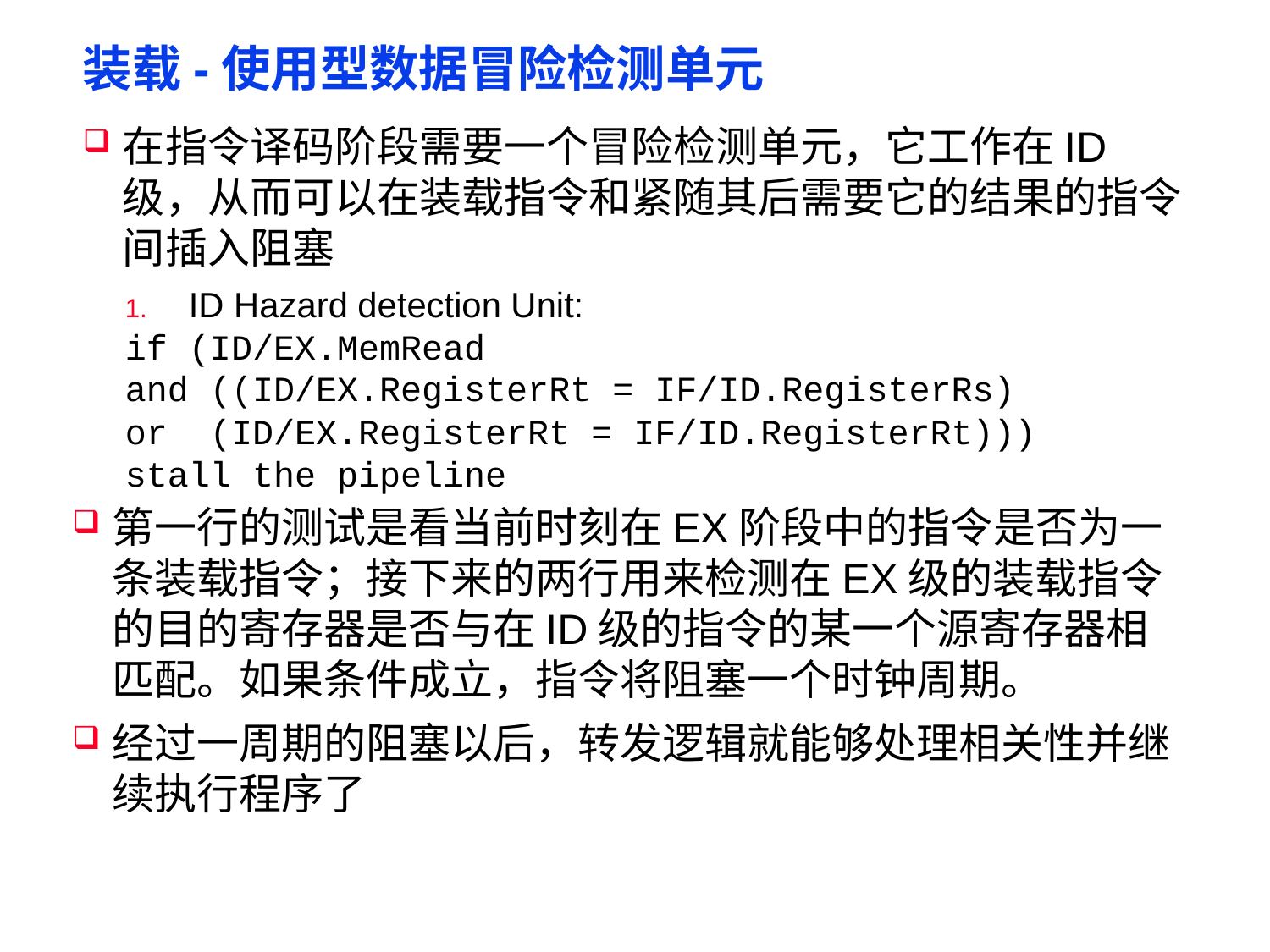

# 装载-使用型数据冒险检测单元
在指令译码阶段需要一个冒险检测单元，它工作在ID级，从而可以在装载指令和紧随其后需要它的结果的指令间插入阻塞
ID Hazard detection Unit:
if (ID/EX.MemRead
and ((ID/EX.RegisterRt = IF/ID.RegisterRs)
or  (ID/EX.RegisterRt = IF/ID.RegisterRt)))
stall the pipeline
第一行的测试是看当前时刻在EX阶段中的指令是否为一条装载指令；接下来的两行用来检测在EX级的装载指令的目的寄存器是否与在ID级的指令的某一个源寄存器相匹配。如果条件成立，指令将阻塞一个时钟周期。
经过一周期的阻塞以后，转发逻辑就能够处理相关性并继续执行程序了